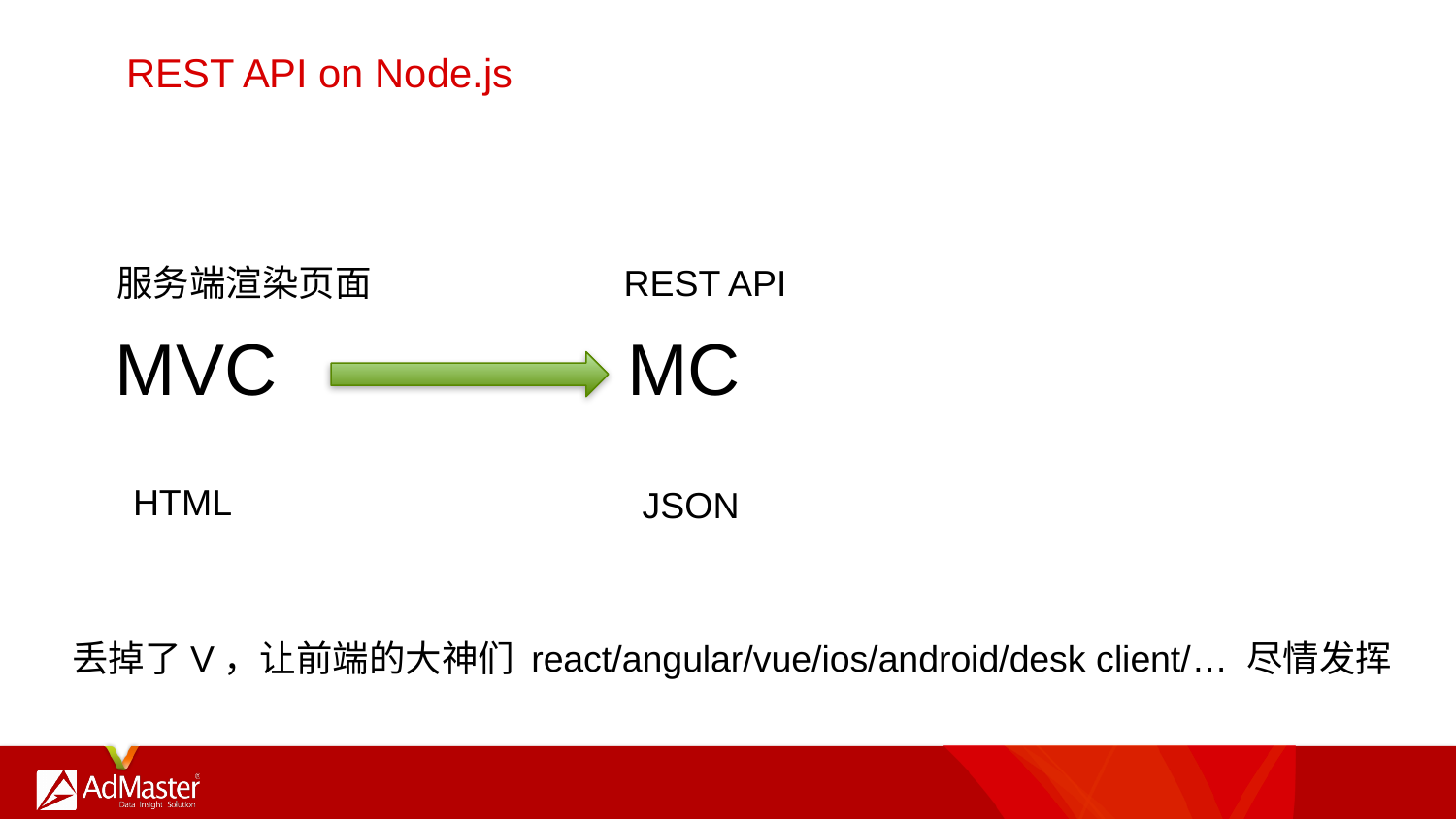

# REST API on Node.js
服务端渲染页面
REST API
MVC
MC

HTML
JSON
丢掉了V，让前端的大神们 react/angular/vue/ios/android/desk client/… 尽情发挥